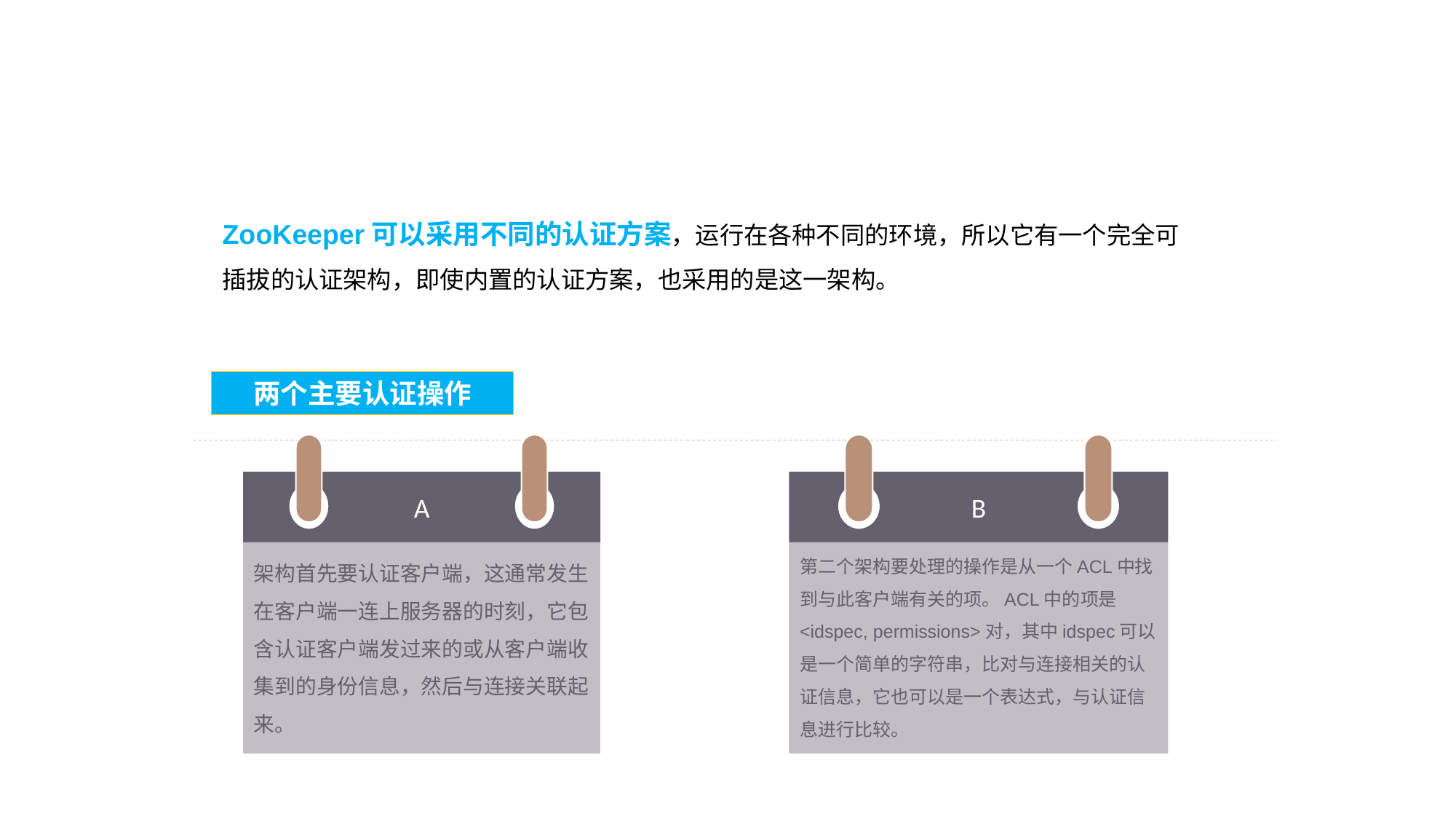

第六章  可插拔的认证机制
ZooKeeper可以采用不同的认证方案，运行在各种不同的环境，所以它有一个完全可插拔的认证架构，即使内置的认证方案，也采用的是这一架构。
两个主要认证操作

A
架构首先要认证客户端，这通常发生在客户端一连上服务器的时刻，它包含认证客户端发过来的或从客户端收集到的身份信息，然后与连接关联起来。

B
第二个架构要处理的操作是从一个ACL中找到与此客户端有关的项。ACL中的项是<idspec, permissions>对，其中idspec可以是一个简单的字符串，比对与连接相关的认证信息，它也可以是一个表达式，与认证信息进行比较。